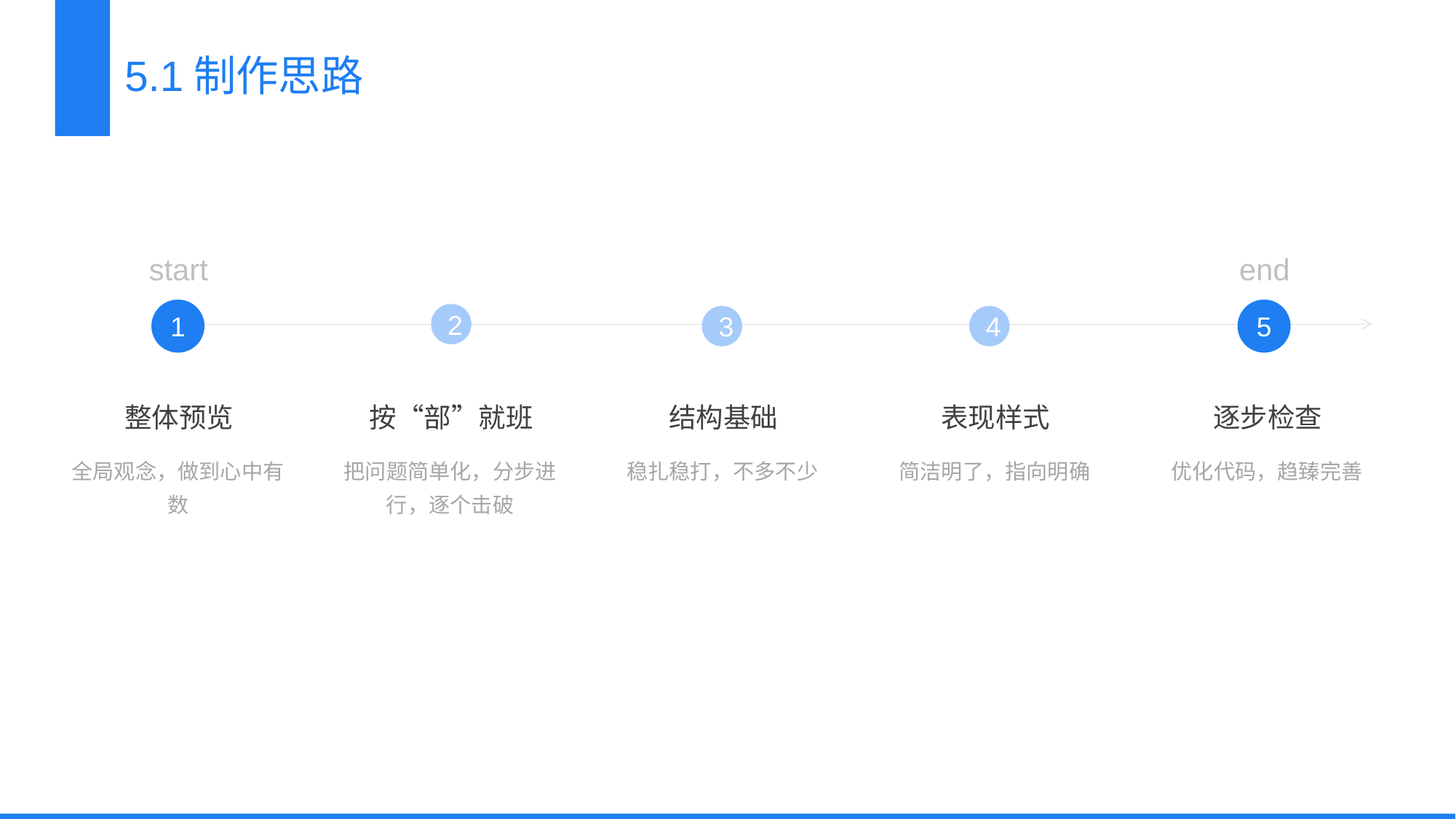

5.1制作思路
start
end
1
5
2
3
4
整体预览
按“部”就班
结构基础
表现样式
逐步检查
全局观念，做到心中有数
把问题简单化，分步进行，逐个击破
稳扎稳打，不多不少
简洁明了，指向明确
优化代码，趋臻完善